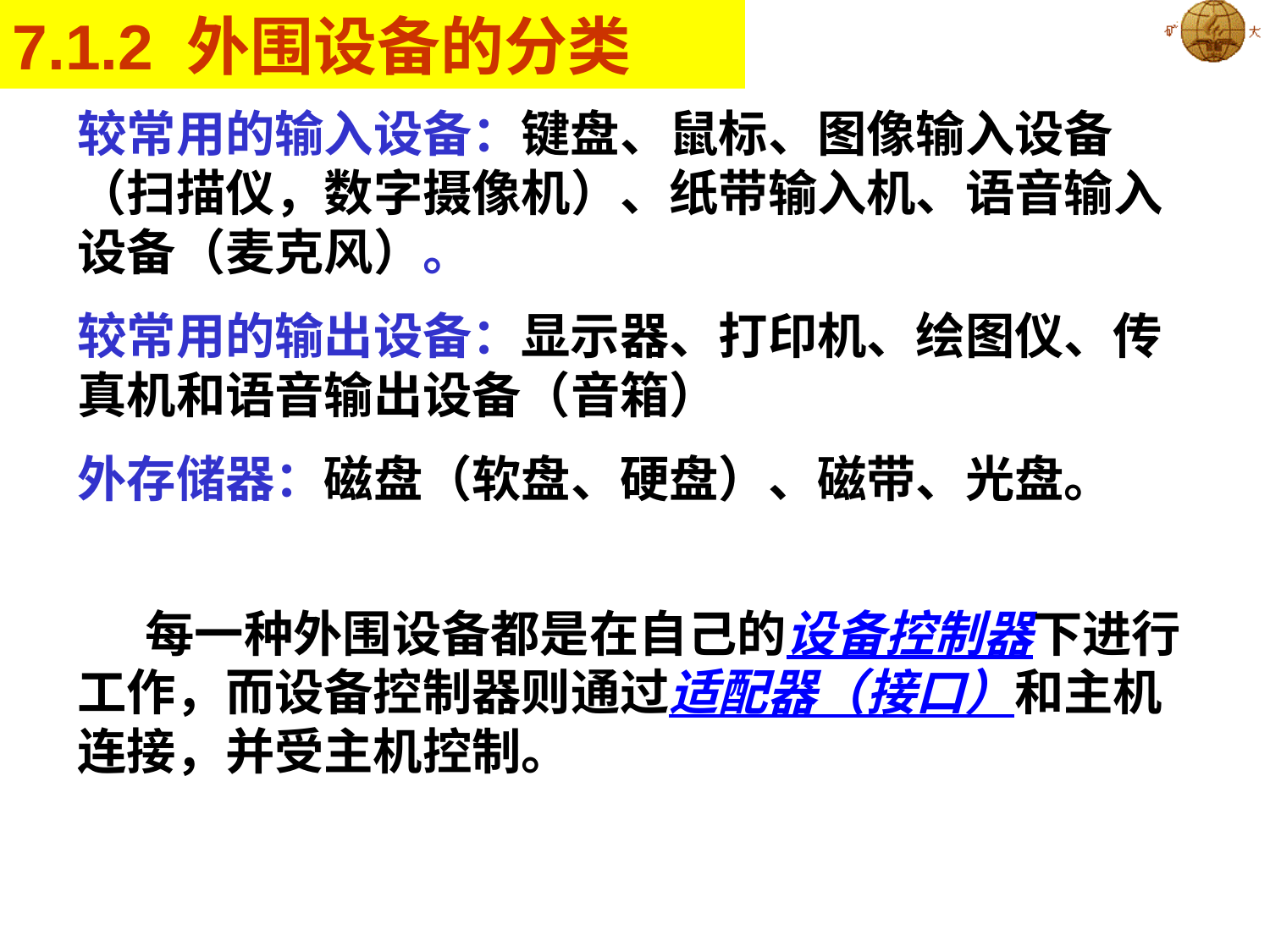

7.1.2 外围设备的分类
较常用的输入设备：键盘、鼠标、图像输入设备（扫描仪，数字摄像机）、纸带输入机、语音输入设备（麦克风）。
较常用的输出设备：显示器、打印机、绘图仪、传真机和语音输出设备（音箱）
外存储器：磁盘（软盘、硬盘）、磁带、光盘。
     每一种外围设备都是在自己的设备控制器下进行工作，而设备控制器则通过适配器（接口）和主机连接，并受主机控制。